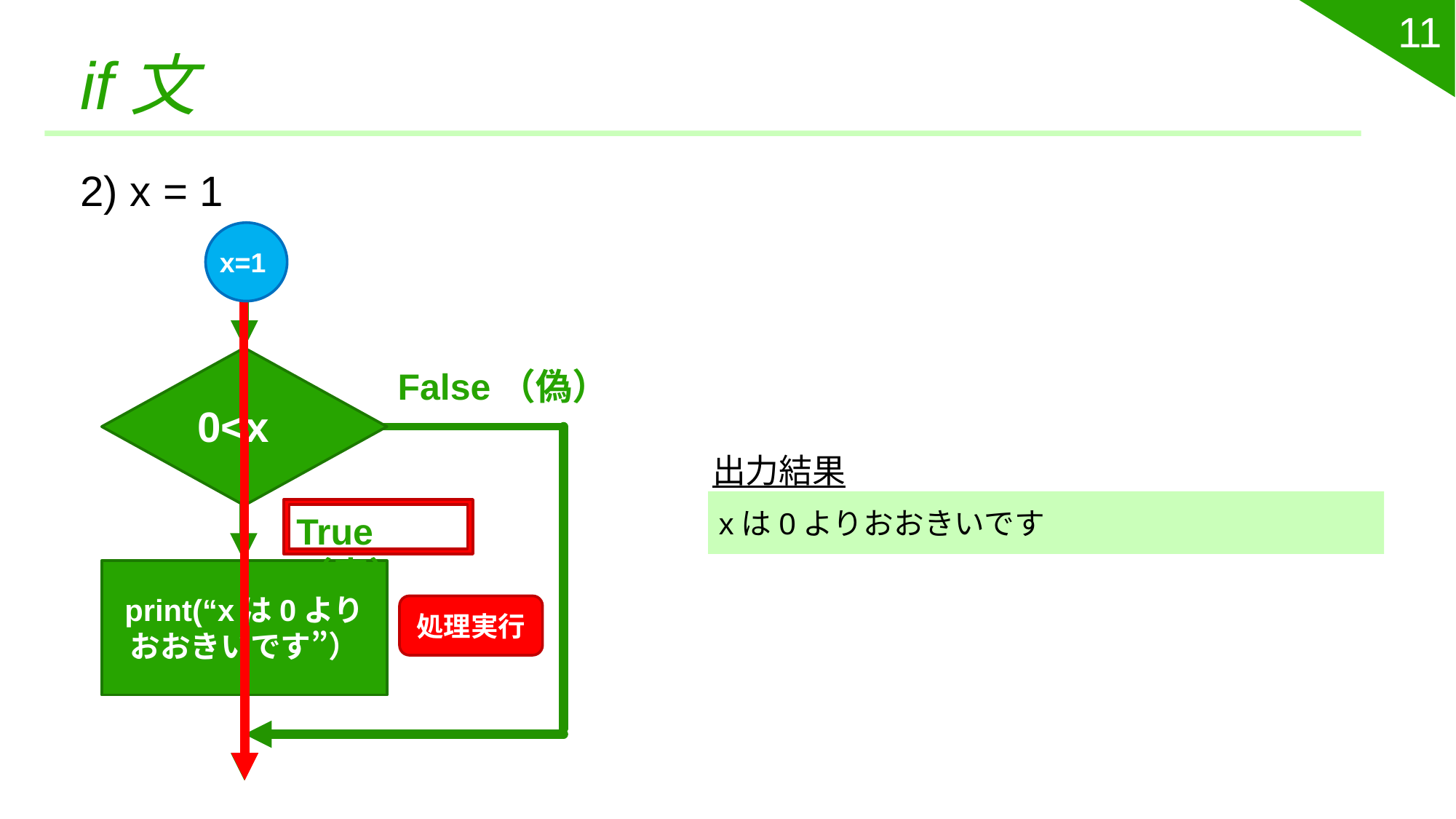

11
# if文
2) x = 1
x=0

x=1

False（偽）
0<x
出力結果
xは0よりおおきいです

True（真）
print(“xは0よりおおきいです”）
処理実行